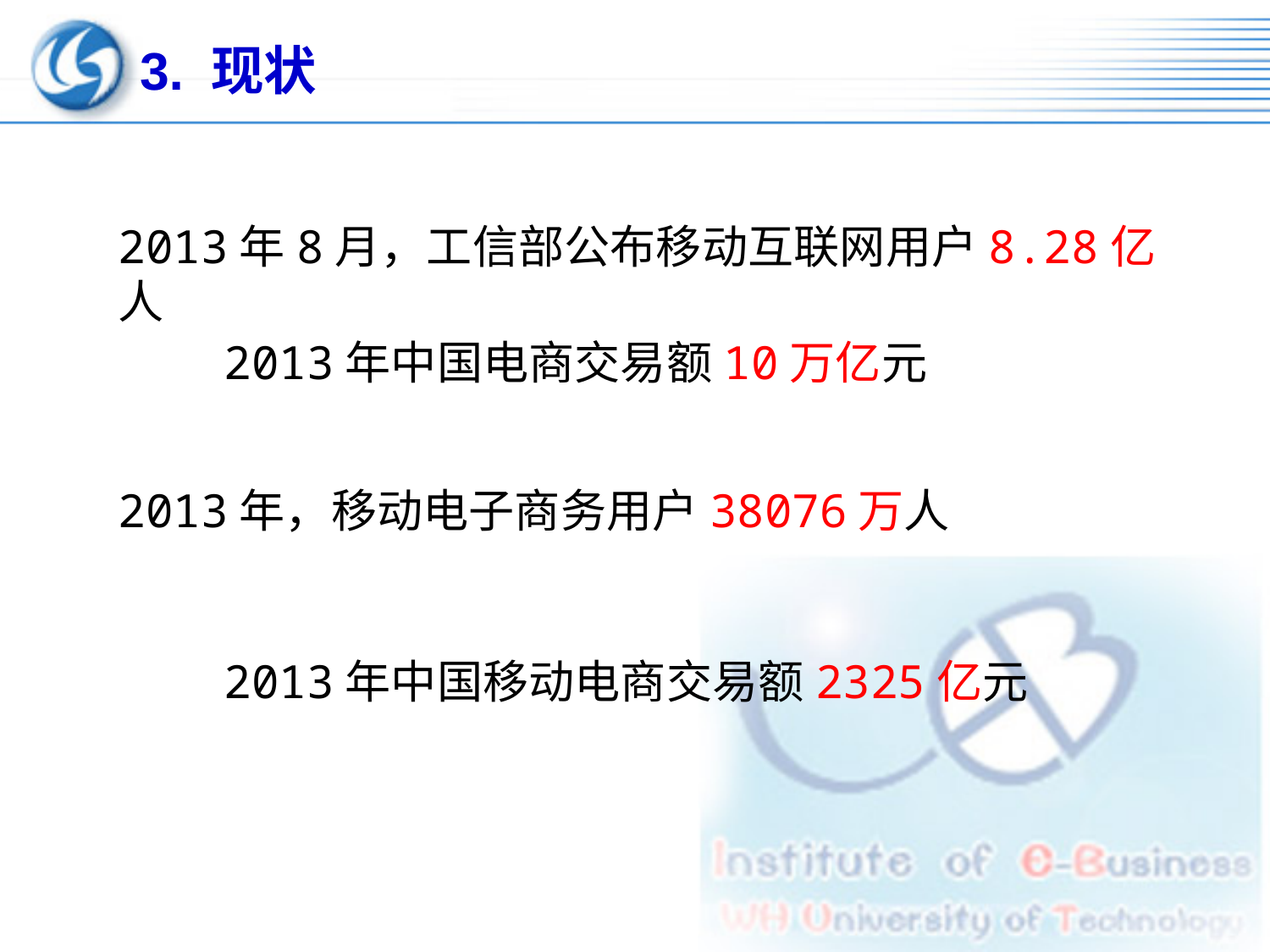

# 3. 现状
2013年8月，工信部公布移动互联网用户8.28亿人
2013年中国电商交易额10万亿元
2013年，移动电子商务用户38076万人
2013年中国移动电商交易额2325亿元